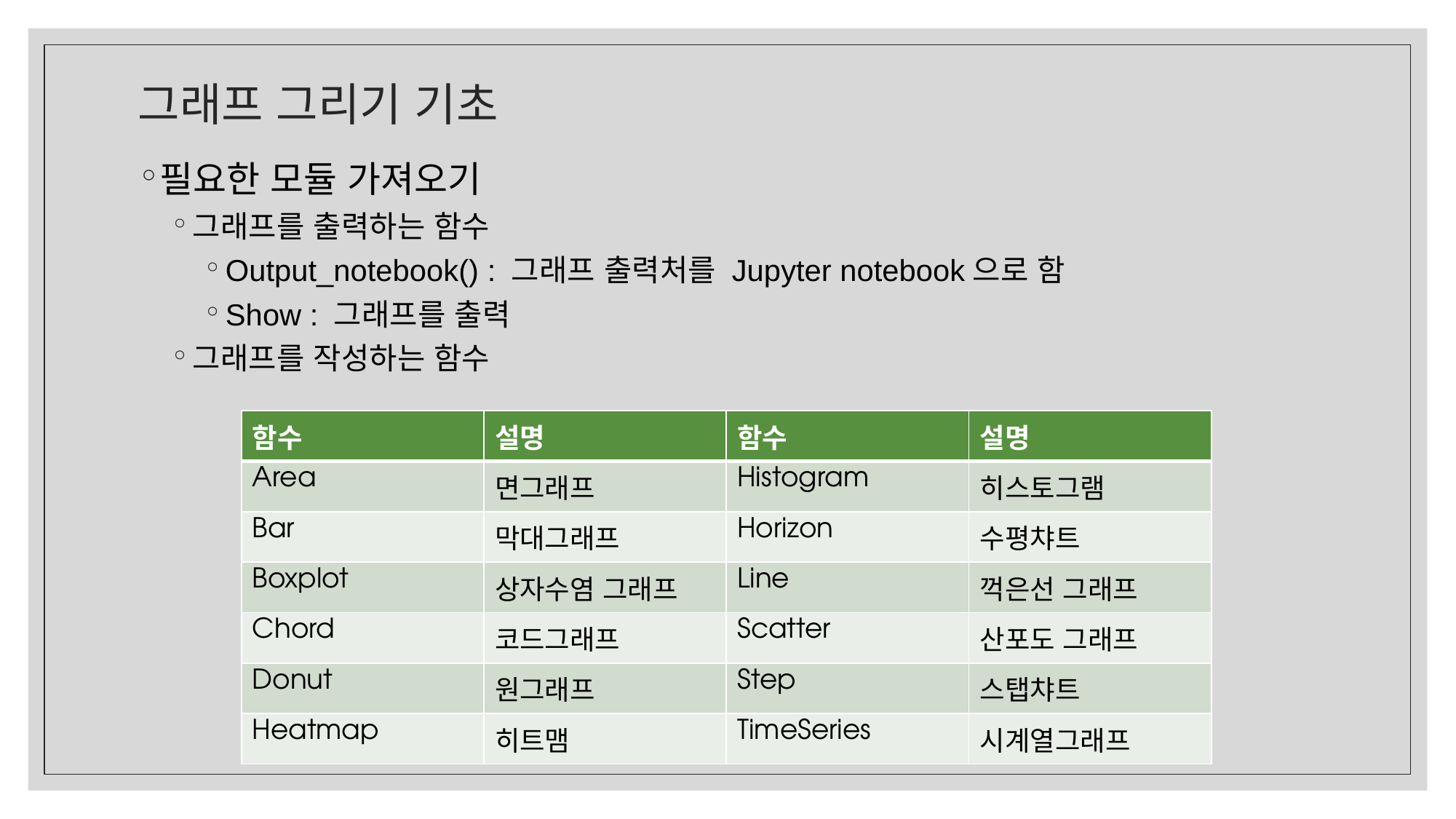

# 그래프 그리기 기초
필요한 모듈 가져오기
그래프를 출력하는 함수
Output_notebook() : 그래프 출력처를 Jupyter notebook으로 함
Show : 그래프를 출력
그래프를 작성하는 함수

| 함수 | 설명 | 함수 | 설명 |
| --- | --- | --- | --- |
| Area | 면그래프 | Histogram | 히스토그램 |
| Bar | 막대그래프 | Horizon | 수평챠트 |
| Boxplot | 상자수염 그래프 | Line | 꺽은선 그래프 |
| Chord | 코드그래프 | Scatter | 산포도 그래프 |
| Donut | 원그래프 | Step | 스탭챠트 |
| Heatmap | 히트맴 | TimeSeries | 시계열그래프 |
2022-09-06